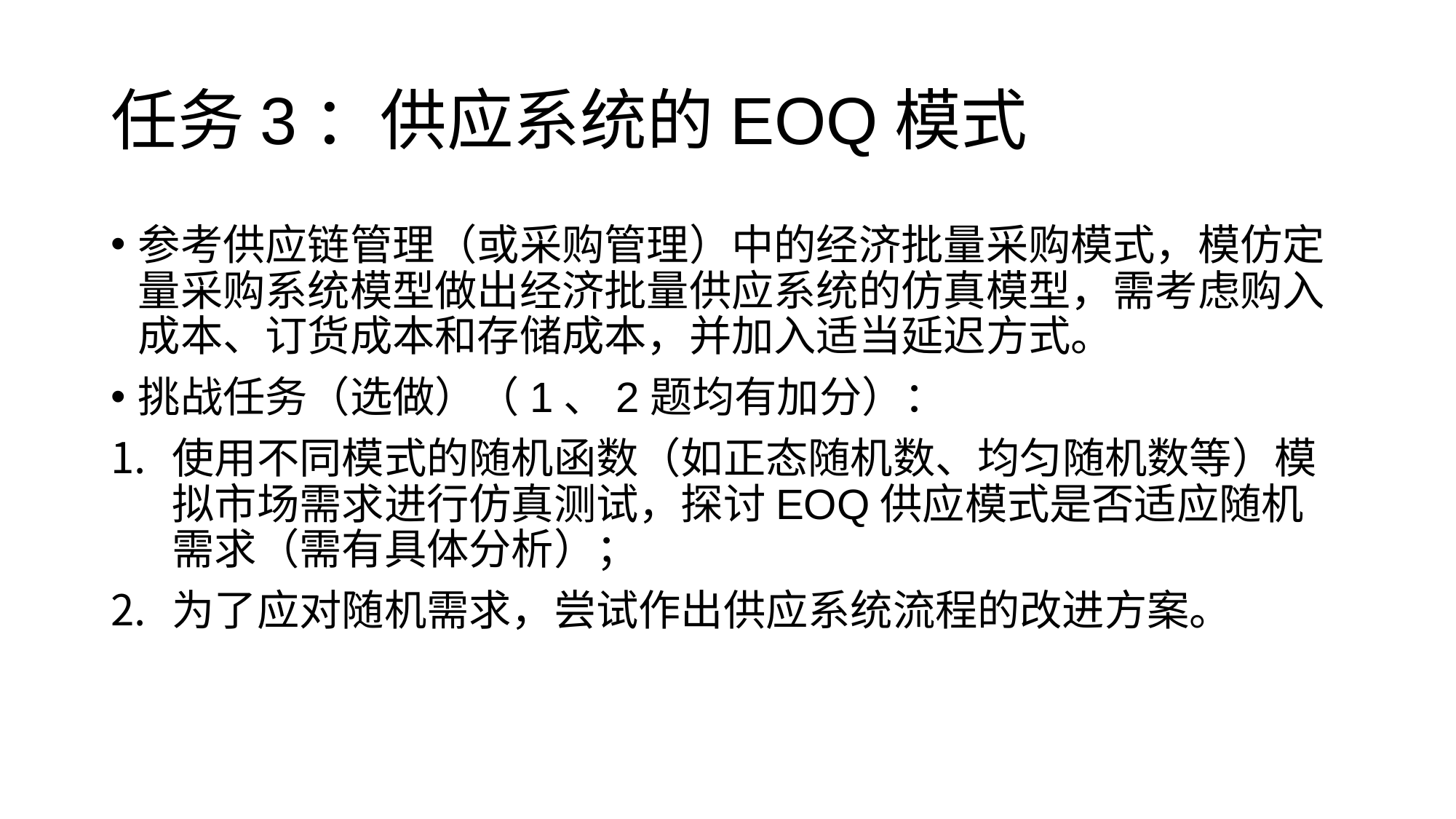

# 任务3：供应系统的EOQ模式
参考供应链管理（或采购管理）中的经济批量采购模式，模仿定量采购系统模型做出经济批量供应系统的仿真模型，需考虑购入成本、订货成本和存储成本，并加入适当延迟方式。
挑战任务（选做）（1、2题均有加分）：
使用不同模式的随机函数（如正态随机数、均匀随机数等）模拟市场需求进行仿真测试，探讨EOQ供应模式是否适应随机需求（需有具体分析）；
为了应对随机需求，尝试作出供应系统流程的改进方案。